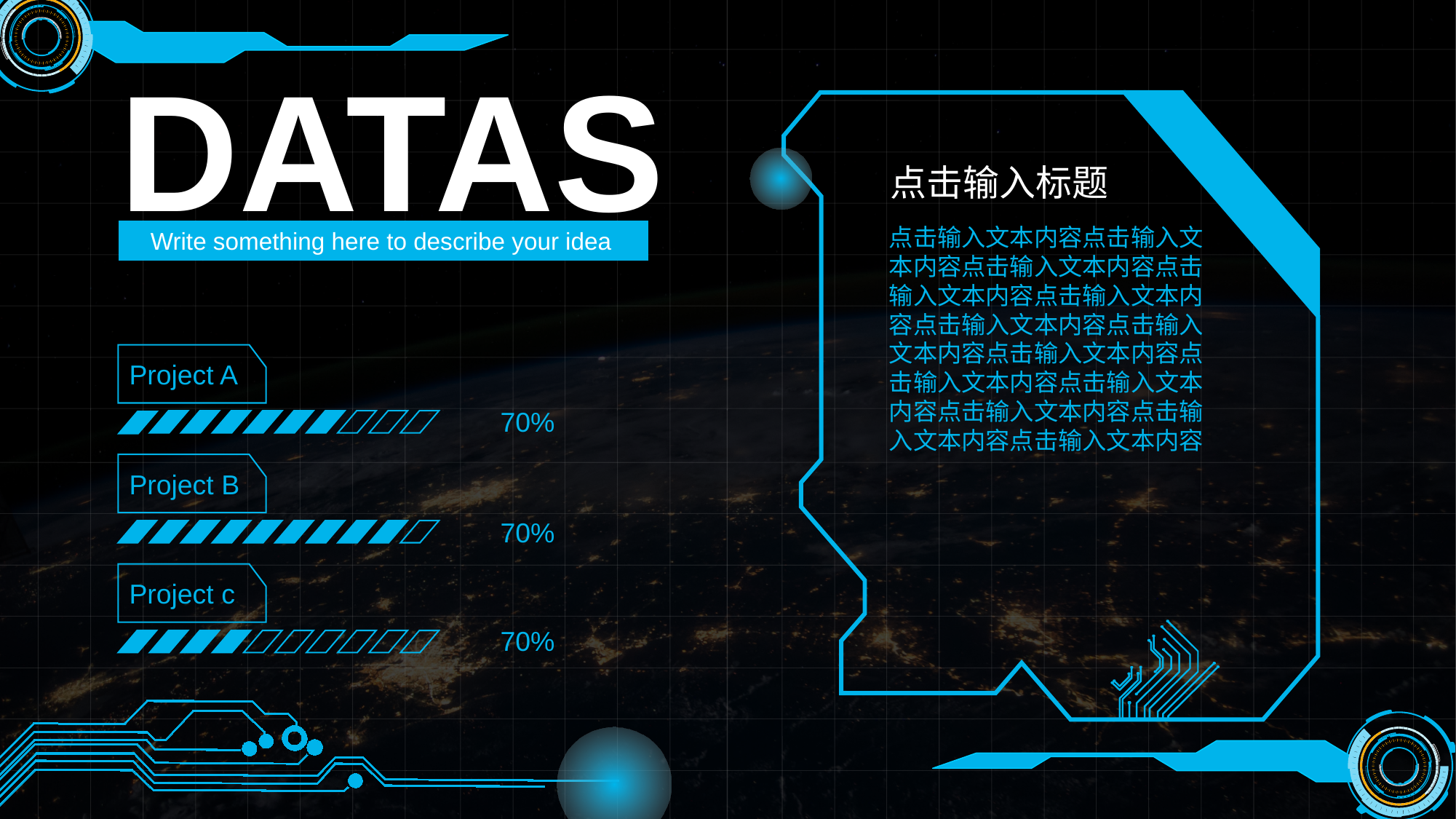

DATAS

点击输入标题
点击输入文本内容点击输入文本内容点击输入文本内容点击输入文本内容点击输入文本内容点击输入文本内容点击输入文本内容点击输入文本内容点击输入文本内容点击输入文本内容点击输入文本内容点击输入文本内容点击输入文本内容
Write something here to describe your idea

Project A
70%

Project B
70%

Project c

70%